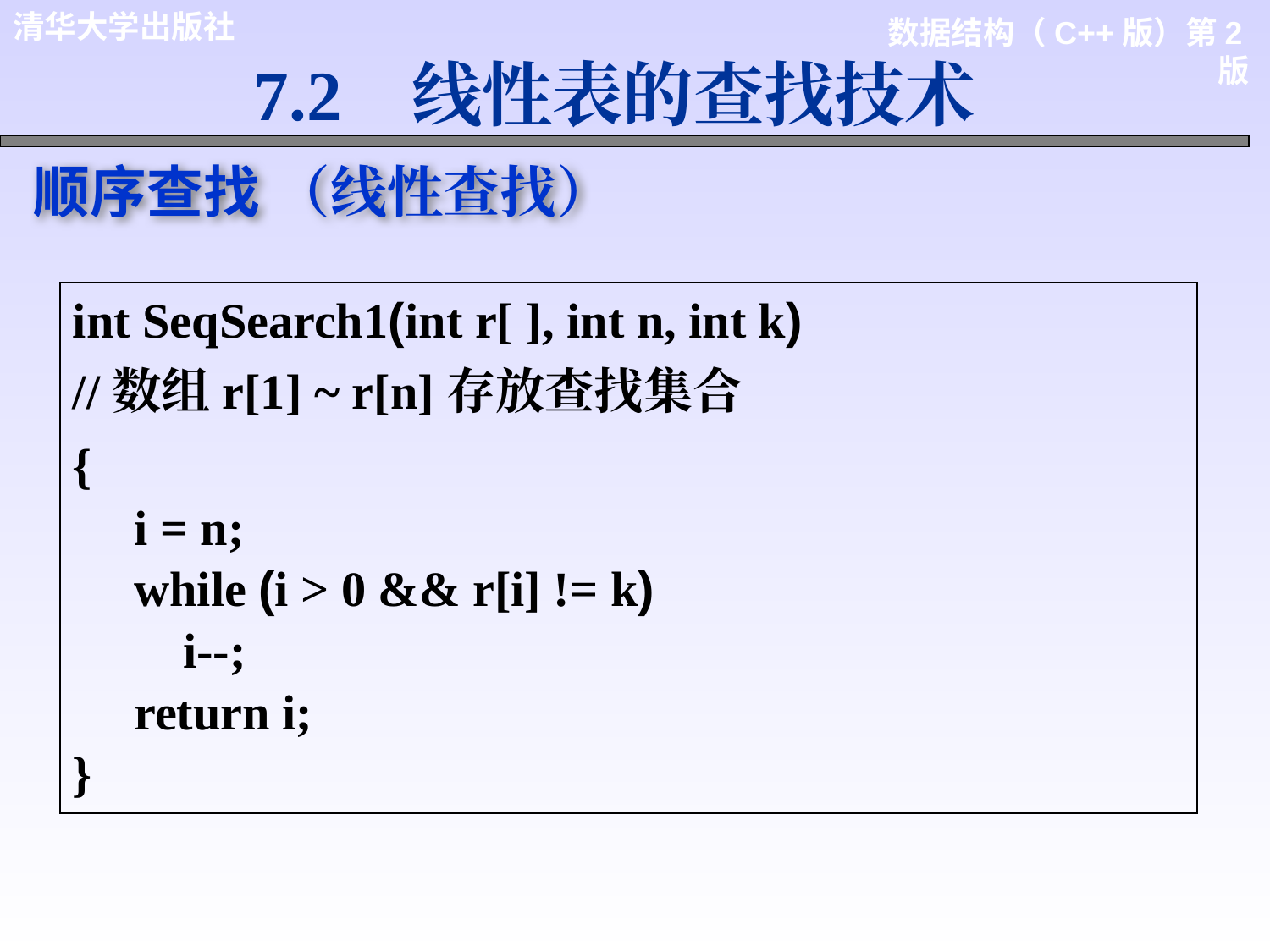

7.2   线性表的查找技术
顺序查找 （线性查找）
int SeqSearch1(int r[ ], int n, int k)
//数组r[1] ~ r[n]存放查找集合
{
     i = n;
     while (i > 0 && r[i] != k)
         i--;
     return i;
}